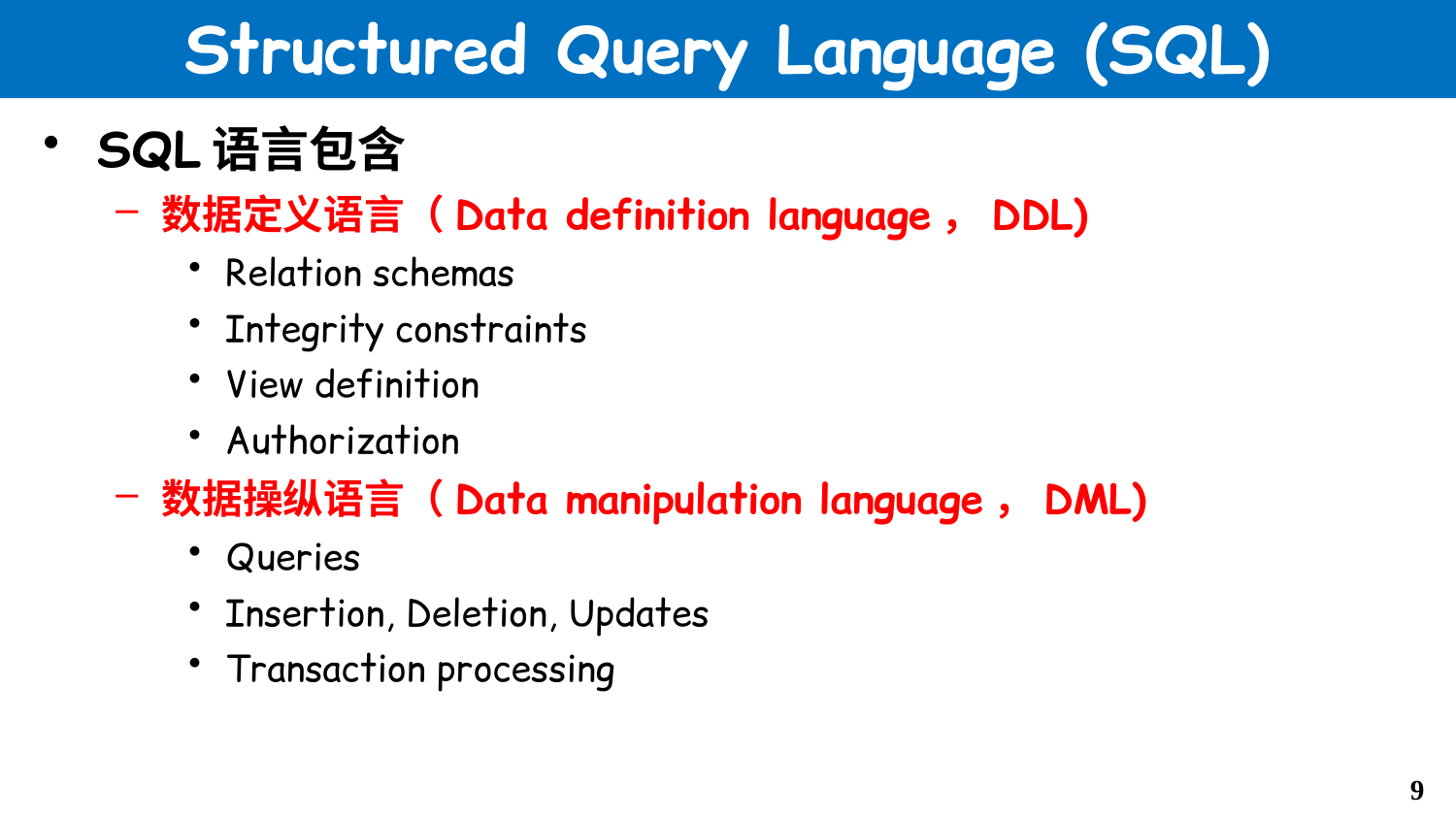

# Structured Query Language (SQL)
SQL语言包含
数据定义语言（Data definition language，DDL)
Relation schemas
Integrity constraints
View definition
Authorization
数据操纵语言（Data manipulation language，DML)
Queries
Insertion, Deletion, Updates
Transaction processing